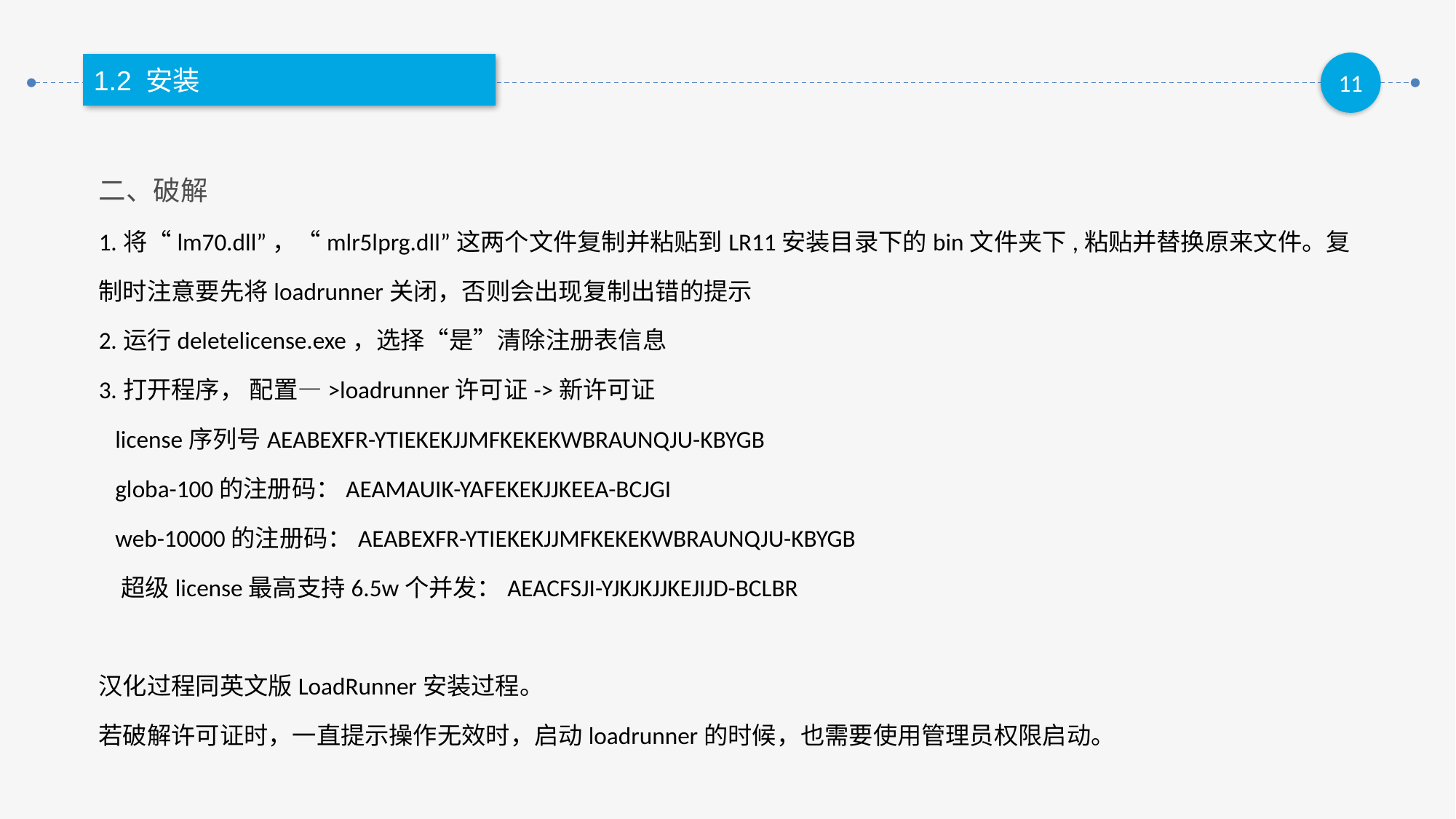

1.2 安装
二、破解
1.将“lm70.dll”，“mlr5lprg.dll”这两个文件复制并粘贴到LR11安装目录下的bin文件夹下,粘贴并替换原来文件。复制时注意要先将loadrunner关闭，否则会出现复制出错的提示
2.运行deletelicense.exe，选择“是”清除注册表信息
3.打开程序， 配置—>loadrunner许可证->新许可证
   license序列号AEABEXFR-YTIEKEKJJMFKEKEKWBRAUNQJU-KBYGB
   globa-100的注册码：AEAMAUIK-YAFEKEKJJKEEA-BCJGI
   web-10000的注册码：AEABEXFR-YTIEKEKJJMFKEKEKWBRAUNQJU-KBYGB
   超级license最高支持6.5w个并发：AEACFSJI-YJKJKJJKEJIJD-BCLBR

汉化过程同英文版LoadRunner安装过程。
若破解许可证时，一直提示操作无效时，启动loadrunner的时候，也需要使用管理员权限启动。